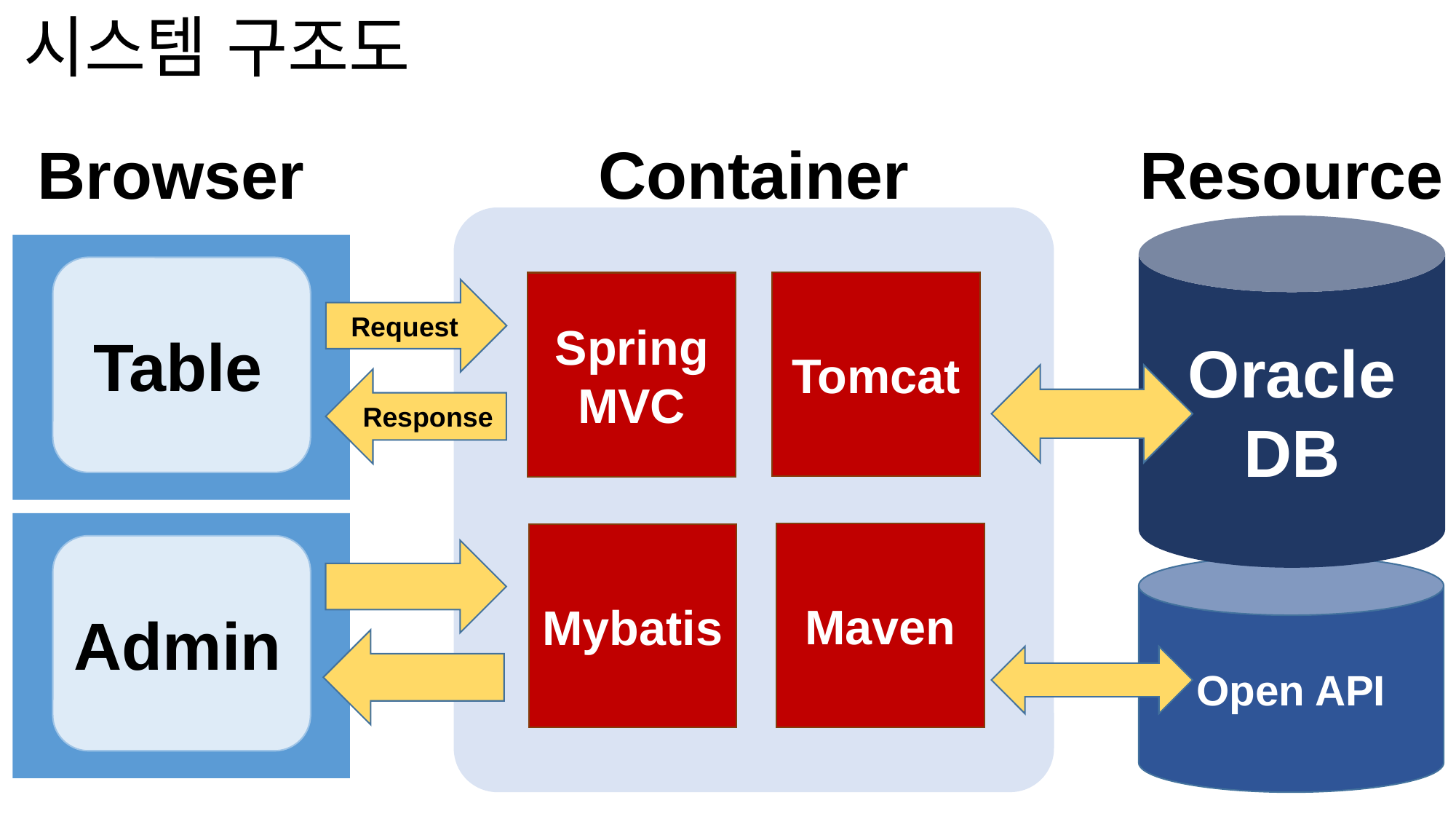

시스템 구조도
Browser
Resource
Oracle
DB

Table

Admin
Container

Tomcat
Spring
MVC
Maven
Mybatis
Request

Response

Open API